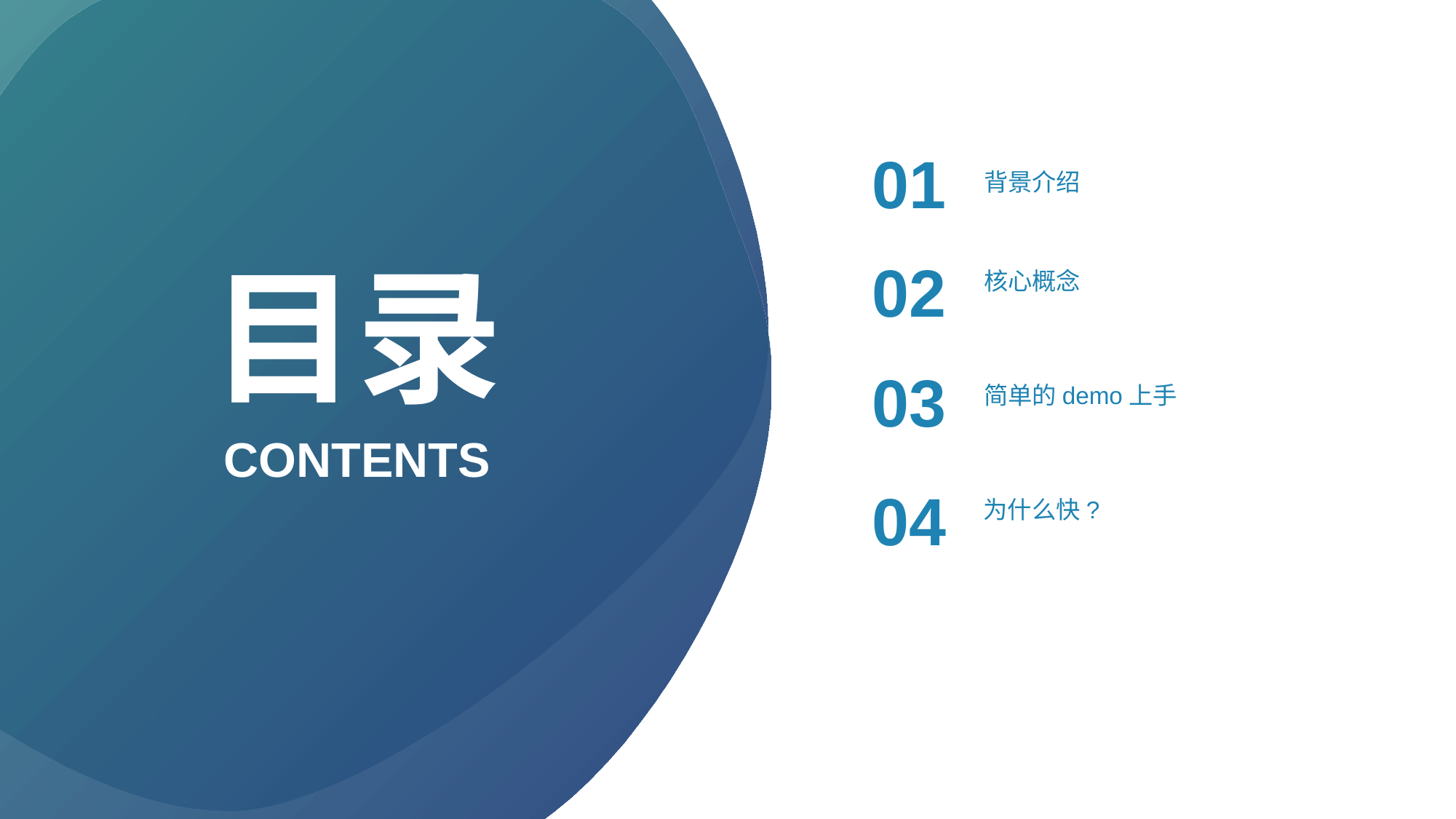

01
背景介绍
目录
02
核心概念

简单的demo上手
03
CONTENTS
为什么快?
04